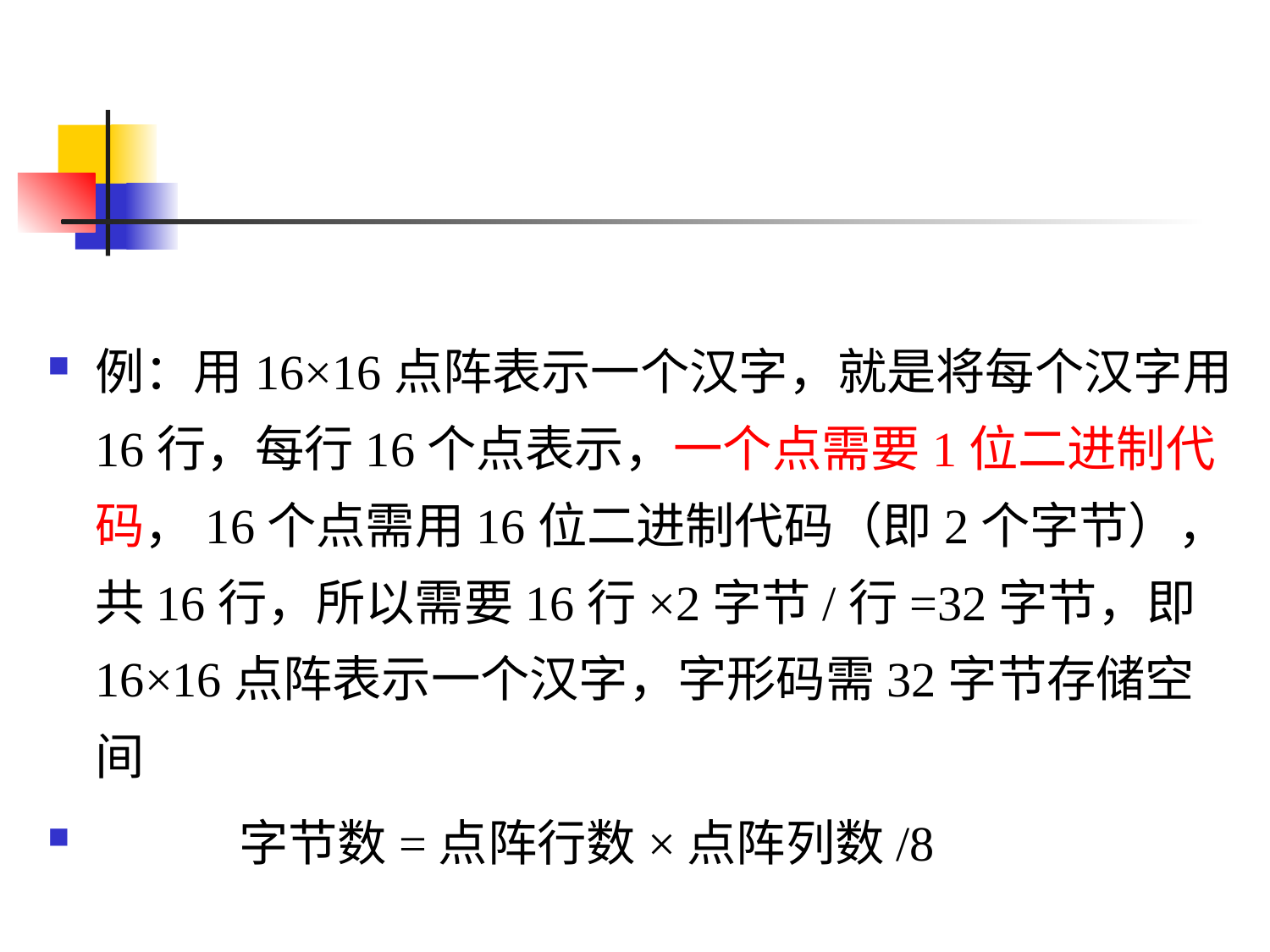

#
例：用16×16点阵表示一个汉字，就是将每个汉字用16行，每行16个点表示，一个点需要1位二进制代码，16个点需用16位二进制代码（即2个字节），共16行，所以需要16行×2字节/行=32字节，即16×16点阵表示一个汉字，字形码需32字节存储空间
            字节数=点阵行数×点阵列数/8